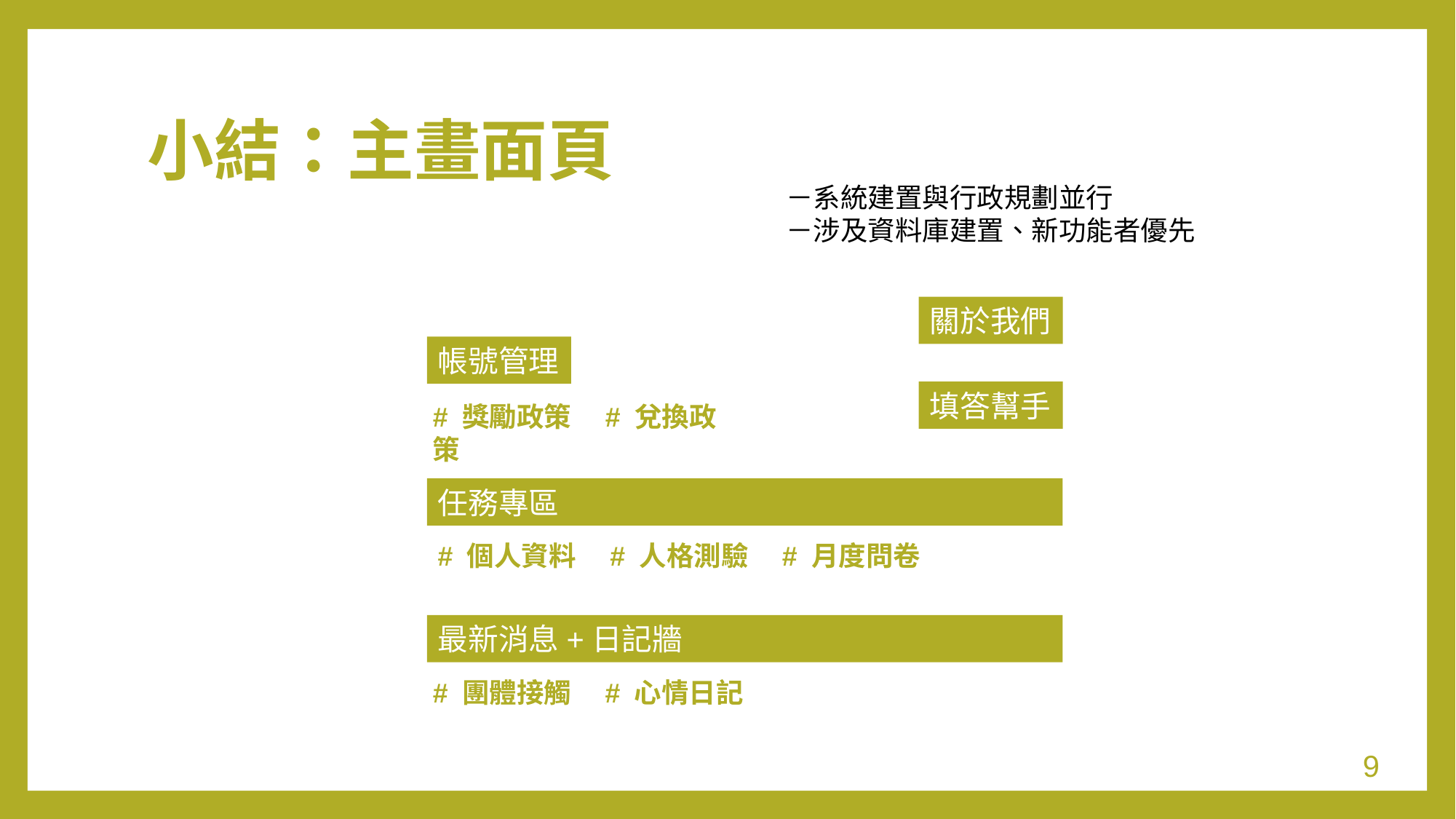

# 小結：主畫面頁
－系統建置與行政規劃並行
－涉及資料庫建置、新功能者優先
關於我們
帳號管理
填答幫手
# 獎勵政策　# 兌換政策
任務專區
# 個人資料　# 人格測驗　# 月度問卷
最新消息+日記牆
# 團體接觸　# 心情日記
9